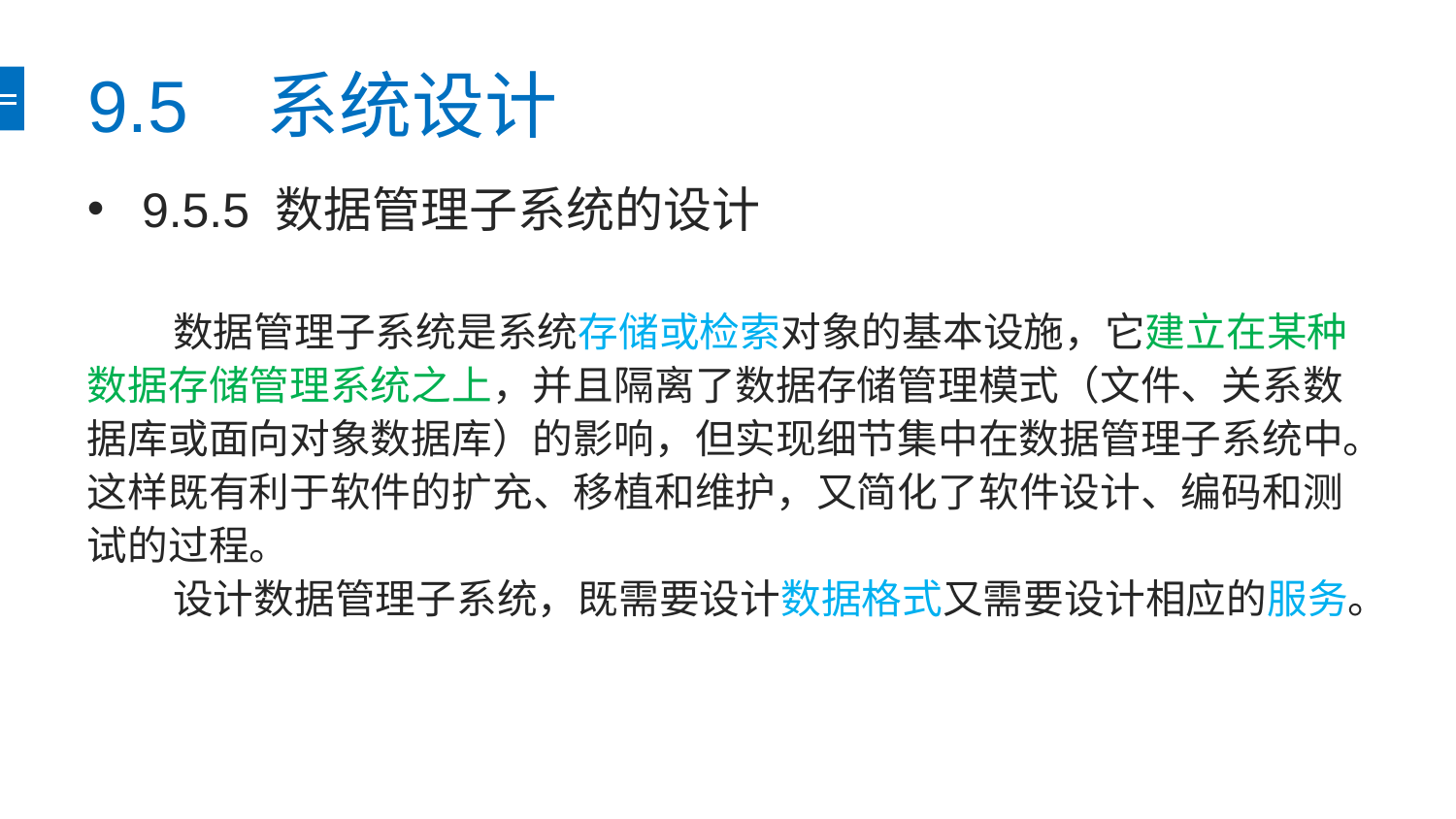

# 9.5   系统设计
9.5.5 数据管理子系统的设计

数据管理子系统是系统存储或检索对象的基本设施，它建立在某种数据存储管理系统之上，并且隔离了数据存储管理模式（文件、关系数据库或面向对象数据库）的影响，但实现细节集中在数据管理子系统中。这样既有利于软件的扩充、移植和维护，又简化了软件设计、编码和测试的过程。
设计数据管理子系统，既需要设计数据格式又需要设计相应的服务。